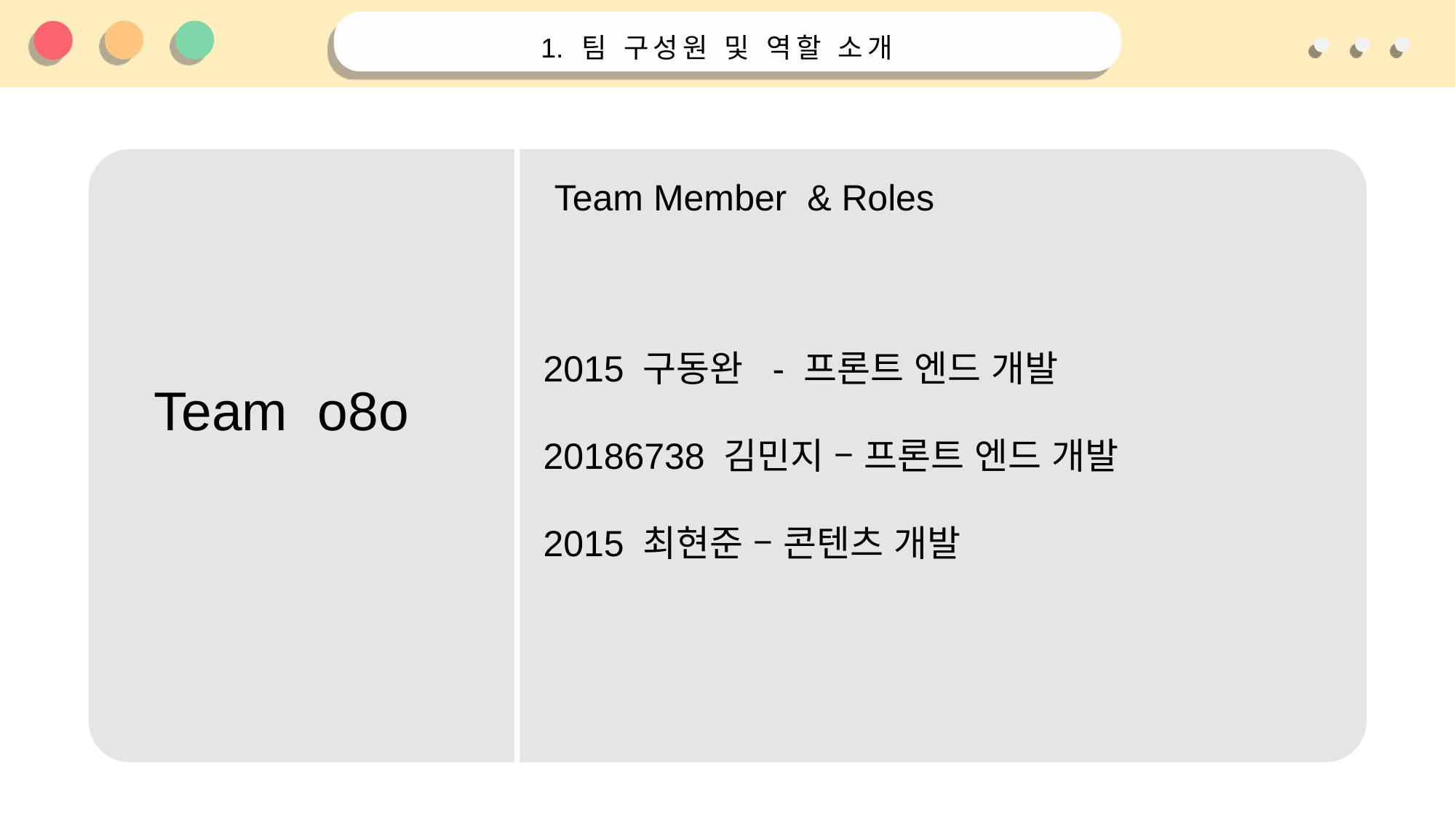

팀 구성원 및 역할 소개

Team Member  & Roles
2015 구동완  - 프론트 엔드 개발

20186738 김민지 – 프론트 엔드 개발

2015 최현준 – 콘텐츠 개발
Team  o8o